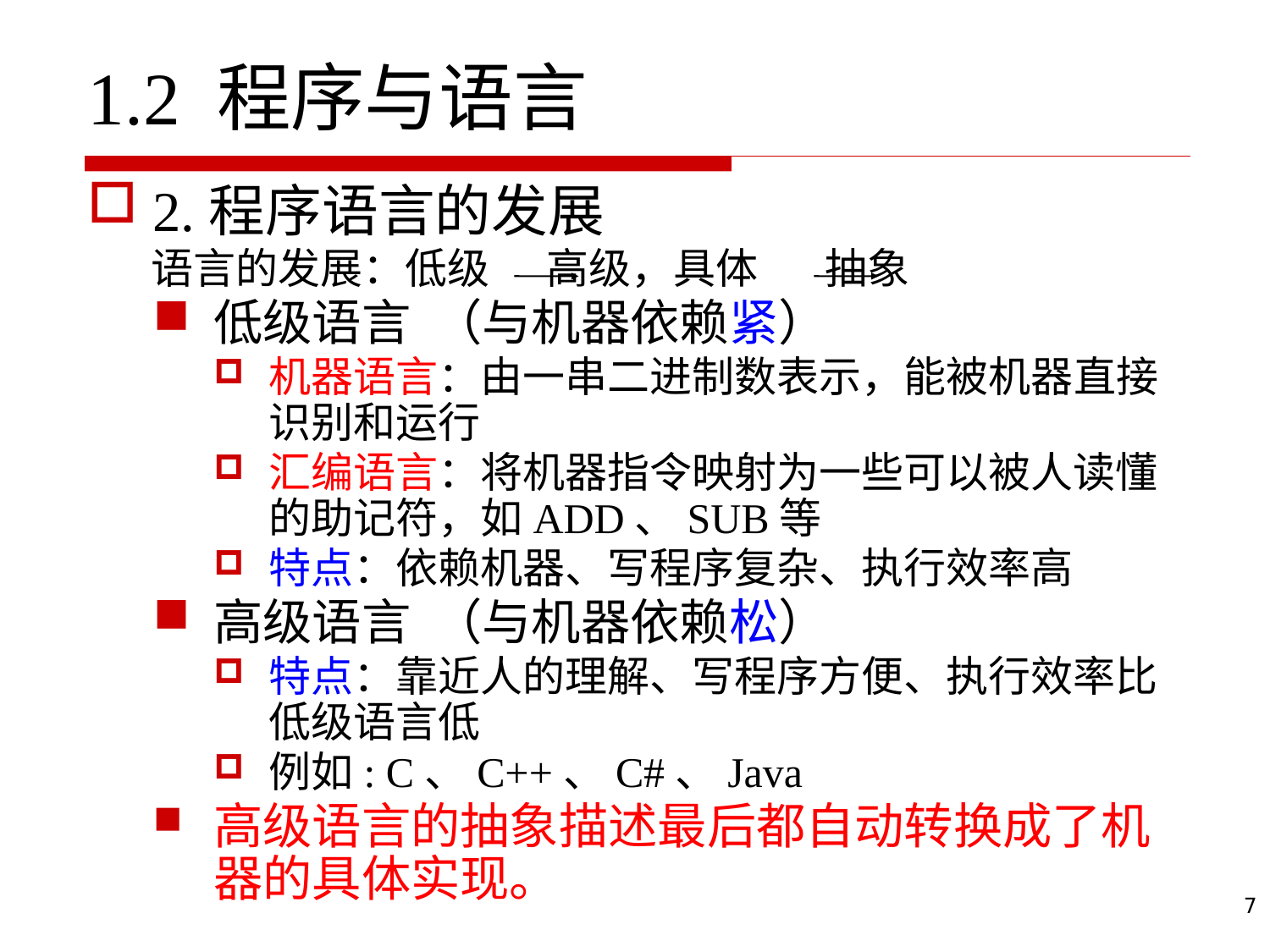

# 1.2 程序与语言
2.程序语言的发展
       语言的发展：低级      高级，具体       抽象
低级语言  （与机器依赖紧）
机器语言：由一串二进制数表示，能被机器直接识别和运行
汇编语言：将机器指令映射为一些可以被人读懂的助记符，如ADD、SUB等
特点：依赖机器、写程序复杂、执行效率高
高级语言  （与机器依赖松）
特点：靠近人的理解、写程序方便、执行效率比低级语言低
例如: C、C++、C#、Java
高级语言的抽象描述最后都自动转换成了机器的具体实现。

7